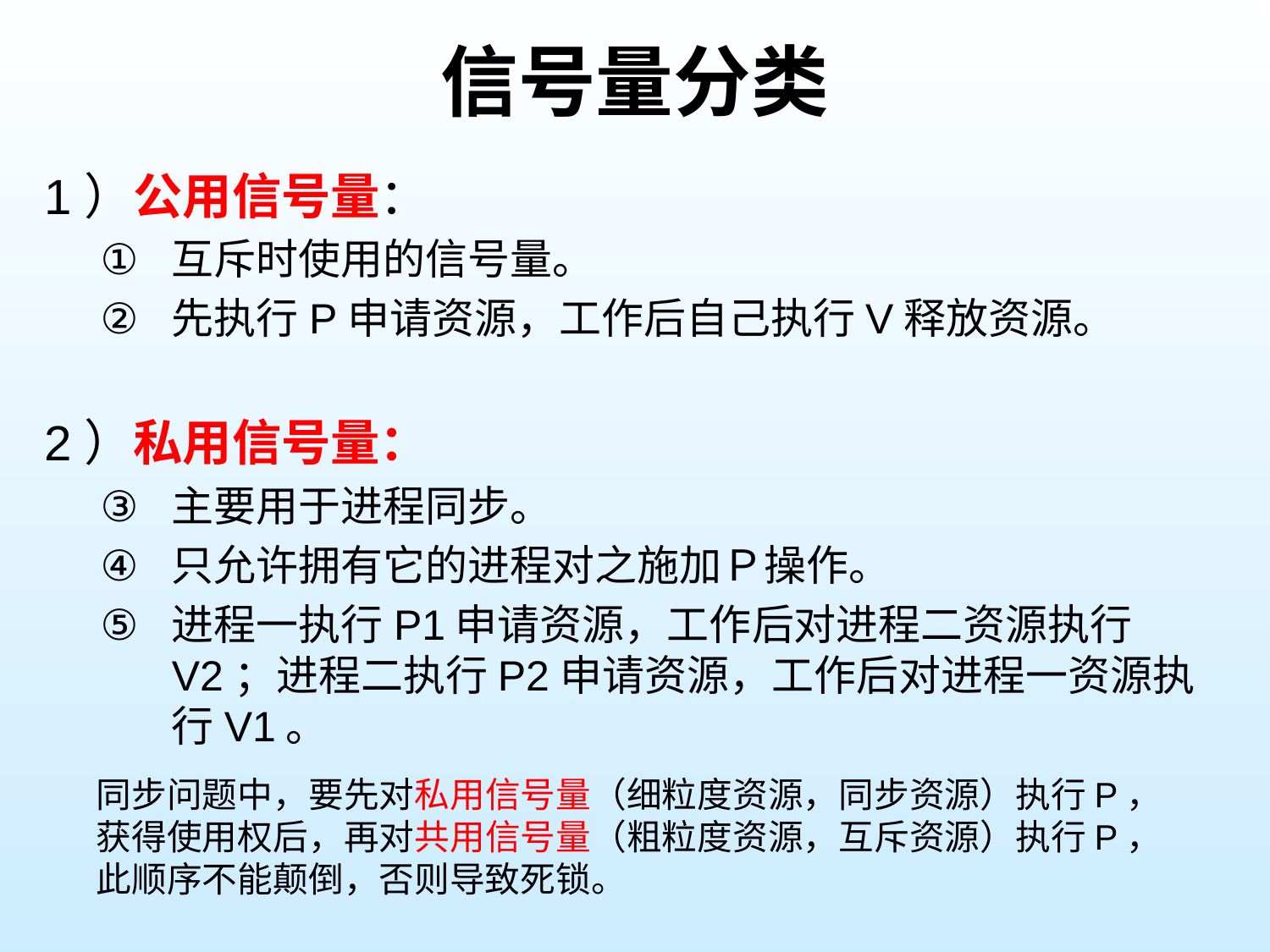

# 信号量分类
1）公用信号量：
互斥时使用的信号量。
先执行P申请资源，工作后自己执行V释放资源。

2）私用信号量：
主要用于进程同步。
只允许拥有它的进程对之施加Ｐ操作。
进程一执行P1申请资源，工作后对进程二资源执行V2；进程二执行P2申请资源，工作后对进程一资源执行V1。
同步问题中，要先对私用信号量（细粒度资源，同步资源）执行P，
获得使用权后，再对共用信号量（粗粒度资源，互斥资源）执行P，此顺序不能颠倒，否则导致死锁。